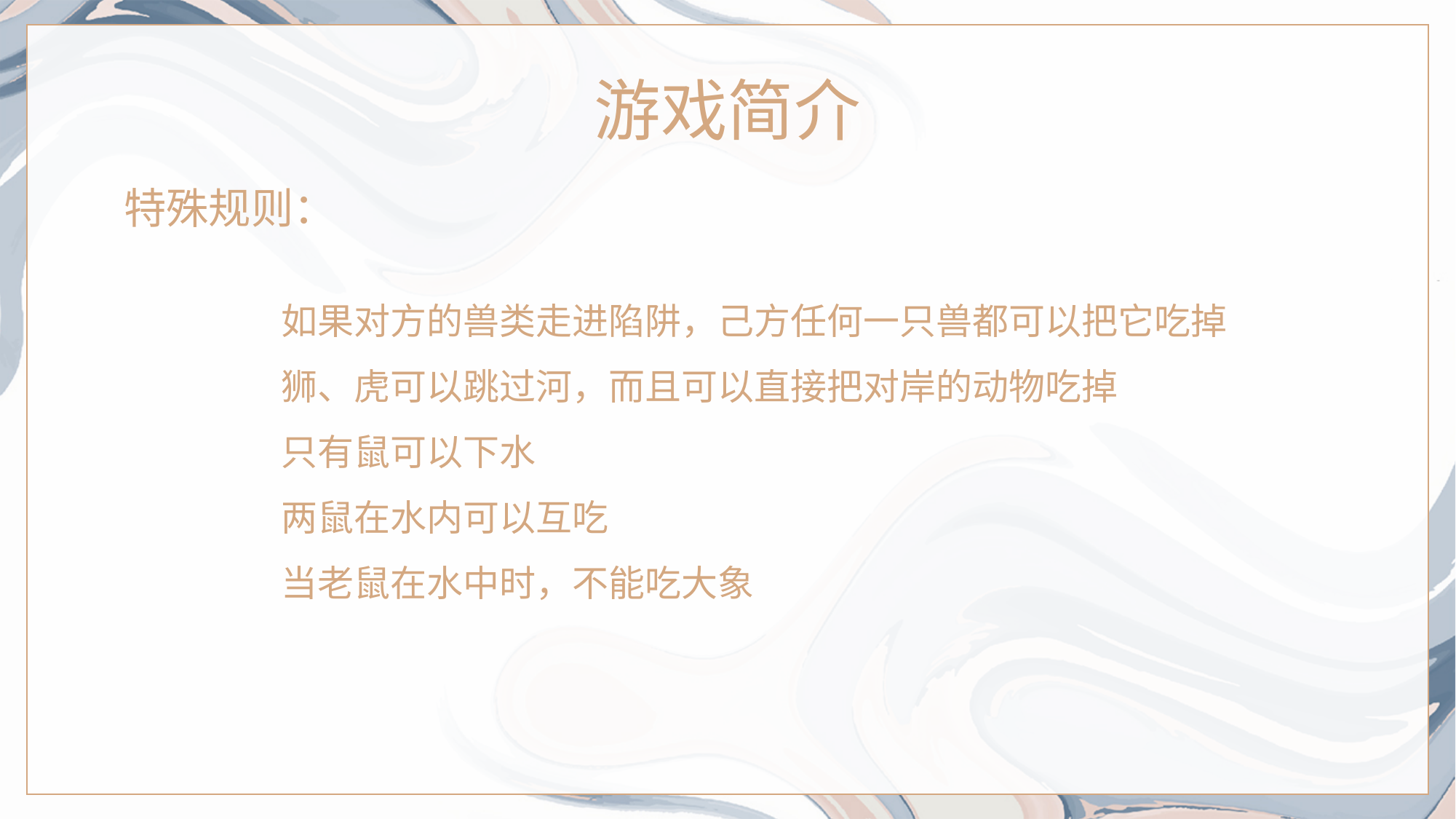

游戏简介
特殊规则：
        如果对方的兽类走进陷阱，己方任何一只兽都可以把它吃掉
        狮、虎可以跳过河，而且可以直接把对岸的动物吃掉
        只有鼠可以下水
        两鼠在水内可以互吃
        当老鼠在水中时，不能吃大象